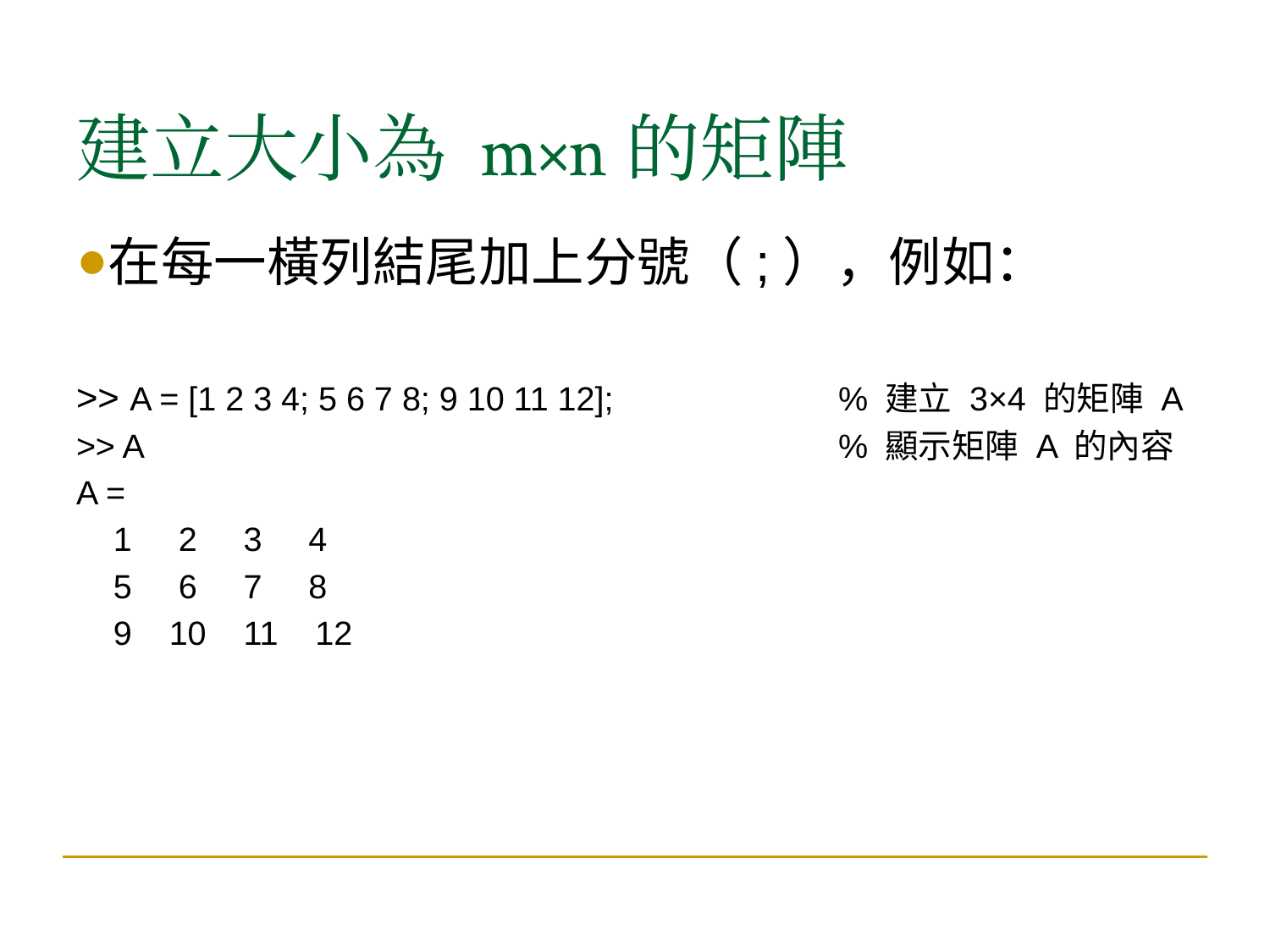

建立大小為 m×n的矩陣
在每一橫列結尾加上分號（;），例如：

>> A = [1 2 3 4; 5 6 7 8; 9 10 11 12]; 		% 建立 3×4 的矩陣 A
>> A	  					% 顯示矩陣 A 的內容
A =
    1     2     3     4
    5     6     7     8
    9    10    11    12